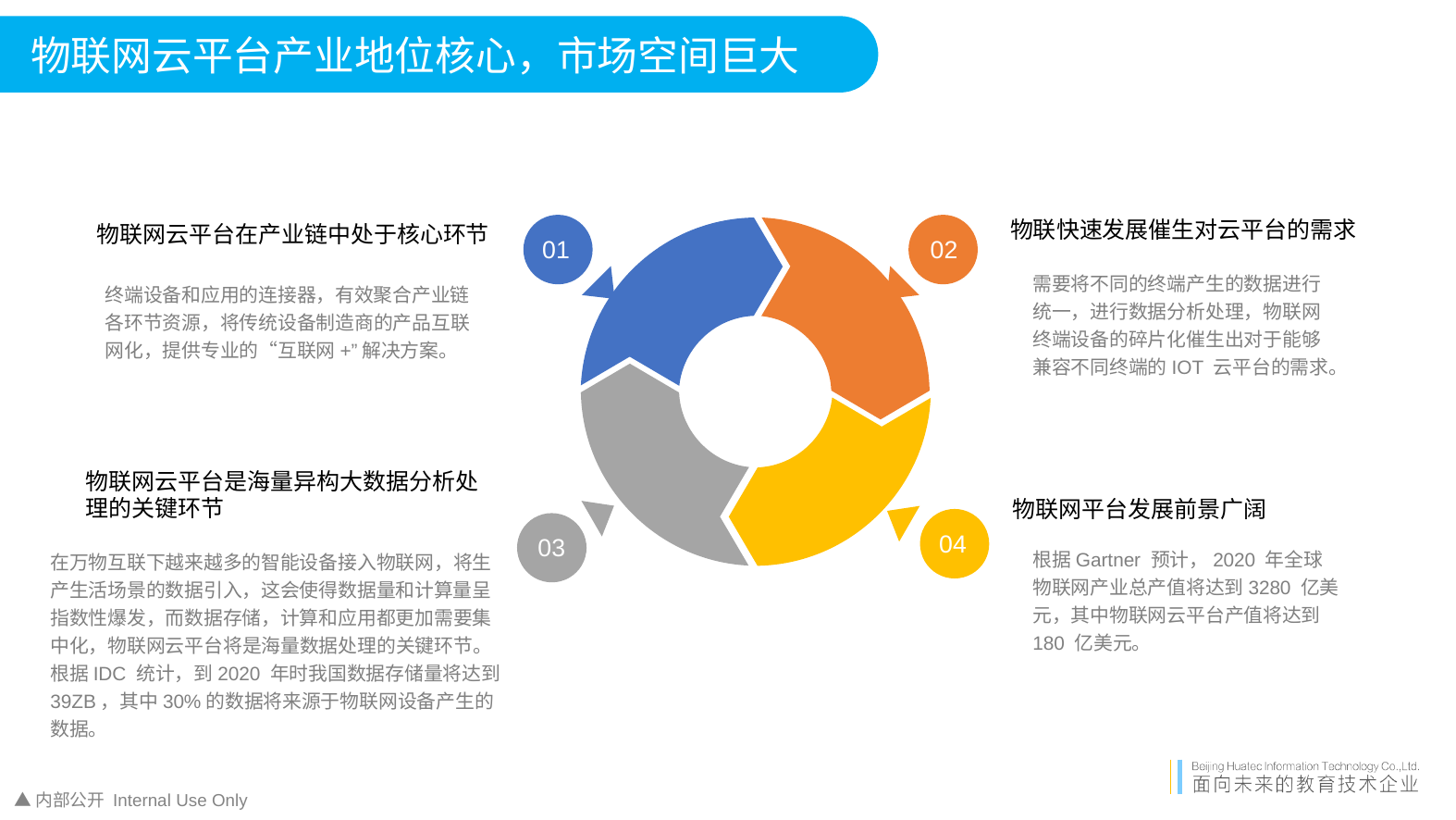

物联网云平台产业地位核心，市场空间巨大
物联快速发展催生对云平台的需求
物联网云平台在产业链中处于核心环节

01
02
需要将不同的终端产生的数据进行统一，进行数据分析处理，物联网终端设备的碎片化催生出对于能够兼容不同终端的IOT 云平台的需求。

终端设备和应用的连接器，有效聚合产业链各环节资源，将传统设备制造商的产品互联网化，提供专业的“互联网+”解决方案。

物联网云平台是海量异构大数据分析处理的关键环节
物联网平台发展前景广阔

04
03
根据Gartner 预计，2020 年全球物联网产业总产值将达到3280 亿美元，其中物联网云平台产值将达到180 亿美元。

在万物互联下越来越多的智能设备接入物联网，将生产生活场景的数据引入，这会使得数据量和计算量呈指数性爆发，而数据存储，计算和应用都更加需要集中化，物联网云平台将是海量数据处理的关键环节。根据IDC 统计，到2020 年时我国数据存储量将达到39ZB，其中30%的数据将来源于物联网设备产生的数据。